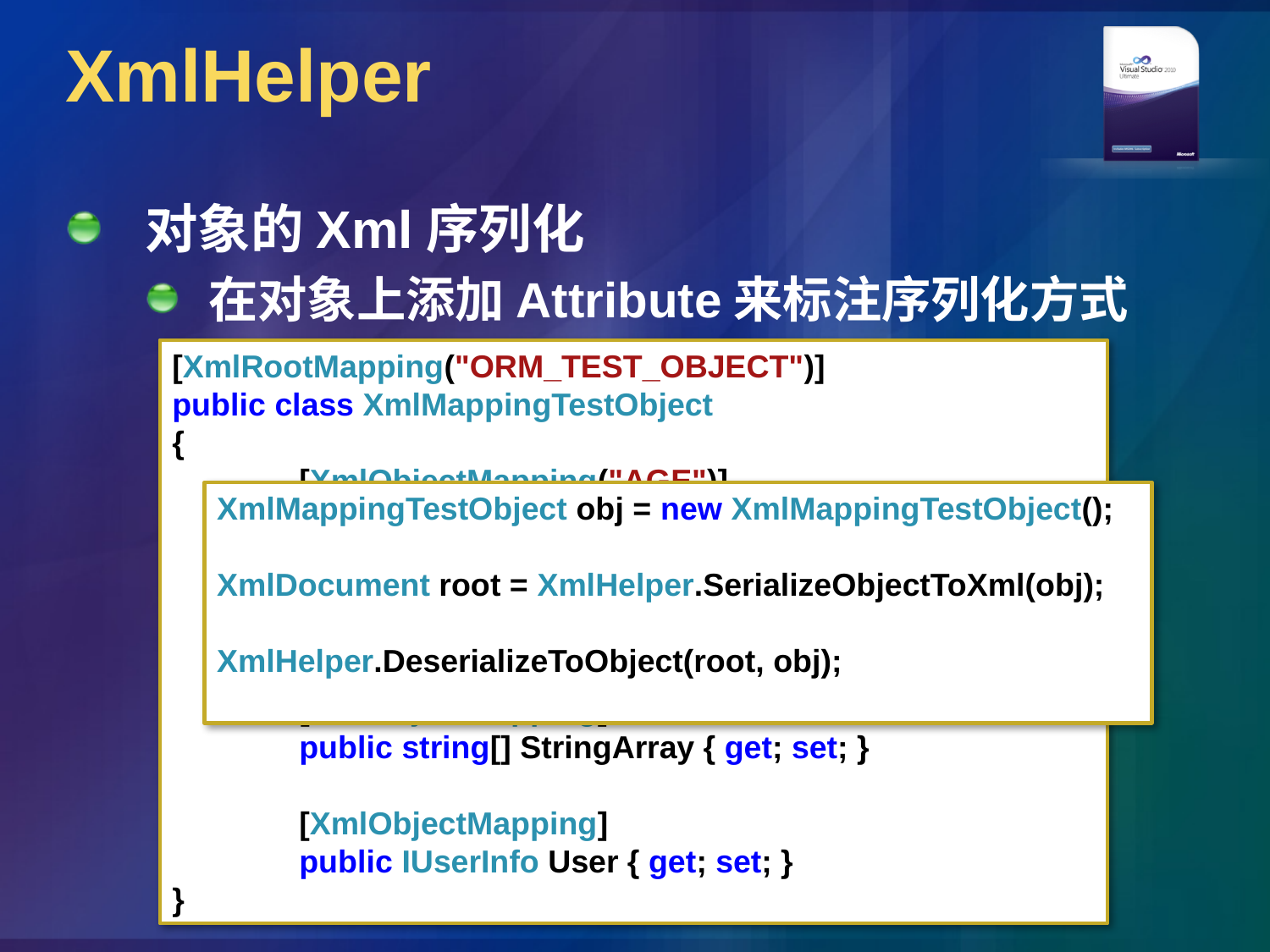

# XmlHelper
对象的Xml序列化
在对象上添加Attribute来标注序列化方式
[XmlRootMapping("ORM_TEST_OBJECT")]
public class XmlMappingTestObject
{
	[XmlObjectMapping("AGE")]
	public int Age { get; set; }

	[XmlObjectMapping("ID")]
	public string ID { get; set; }

	[XmlObjectMapping]
	public string[] StringArray { get; set; }

	[XmlObjectMapping]
	public IUserInfo User { get; set; }
}
XmlMappingTestObject obj = new XmlMappingTestObject();

XmlDocument root = XmlHelper.SerializeObjectToXml(obj);

XmlHelper.DeserializeToObject(root, obj);